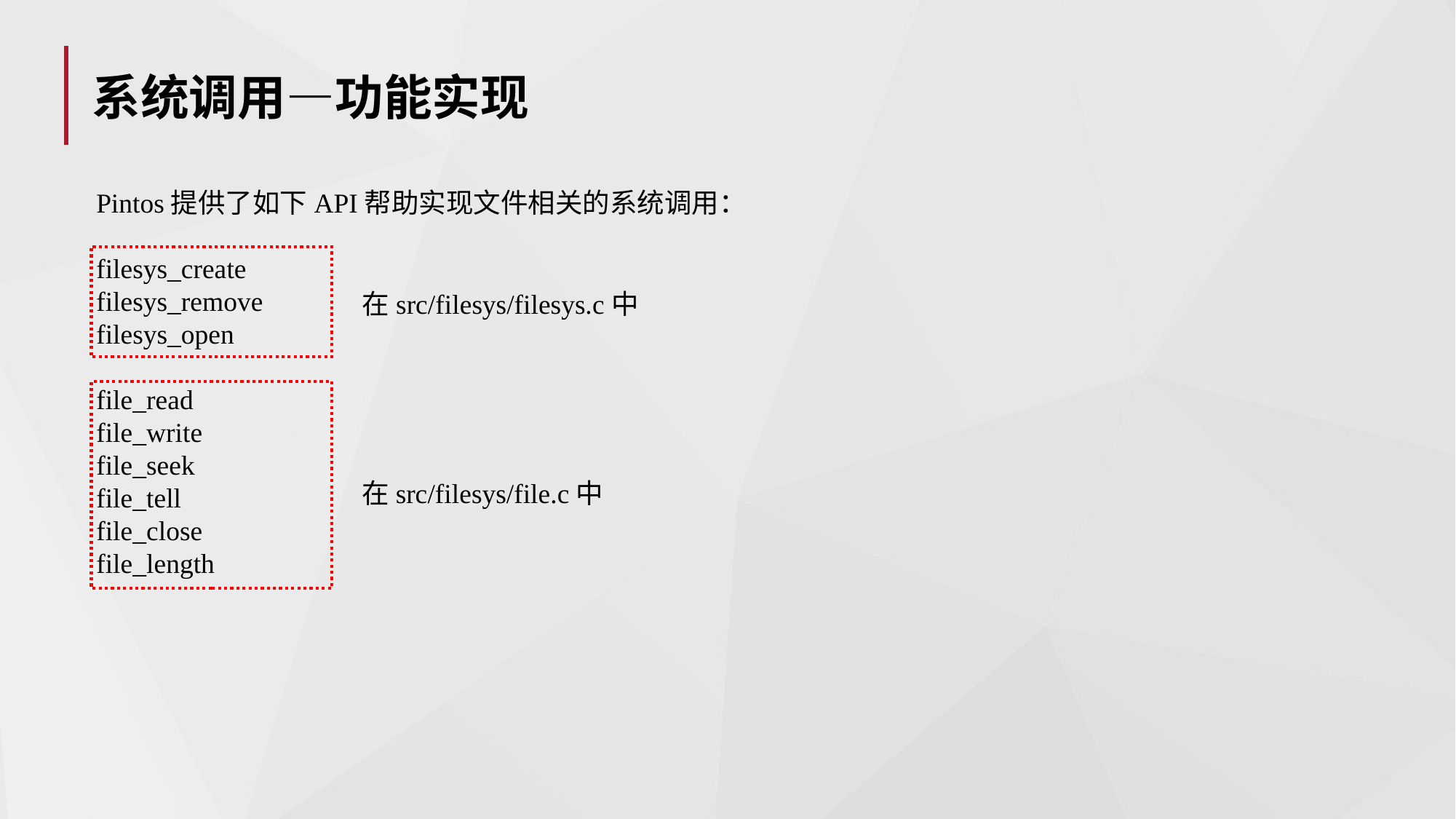

系统调用—功能实现
Pintos提供了如下API帮助实现文件相关的系统调用：

filesys_create
filesys_remove
filesys_open

file_read
file_write
file_seek
file_tell
file_close
file_length

在src/filesys/filesys.c中

在src/filesys/file.c中